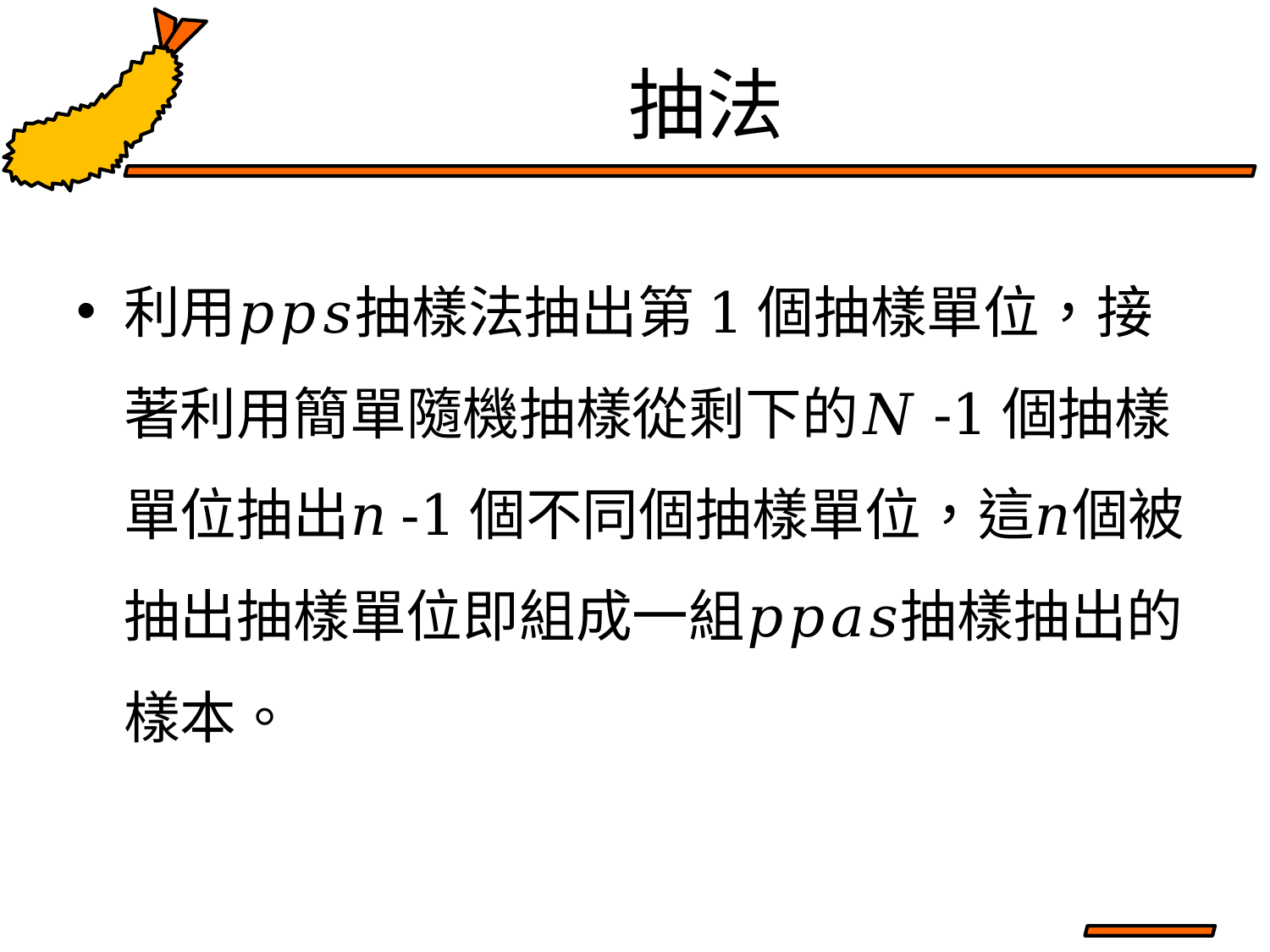

# 抽法
利用𝑝𝑝𝑠抽樣法抽出第1個抽樣單位，接著利用簡單隨機抽樣從剩下的𝑁-1個抽樣單位抽出𝑛-1個不同個抽樣單位，這𝑛個被抽出抽樣單位即組成一組𝑝𝑝𝑎𝑠抽樣抽出的樣本。